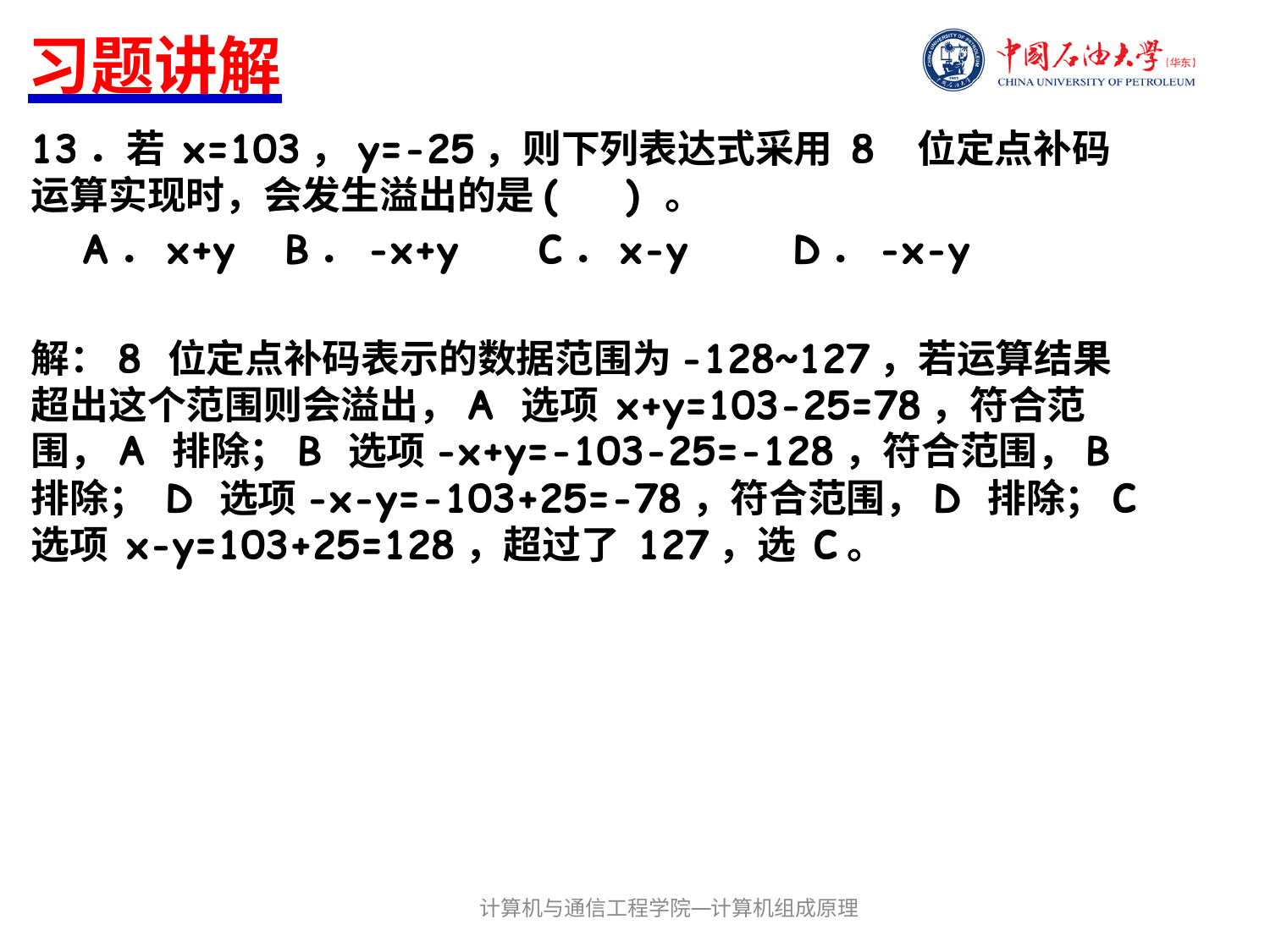

# 习题讲解
13．若 x=103，y=-25，则下列表达式采用 8  位定点补码运算实现时，会发生溢出的是(    ) 。
   A．x+y	B．-x+y	C．x-y	D．-x-y

解：8 位定点补码表示的数据范围为-128~127，若运算结果超出这个范围则会溢出，A 选项 x+y=103-25=78，符合范围，A 排除；B 选项-x+y=-103-25=-128，符合范围，B 排除； D 选项-x-y=-103+25=-78，符合范围，D 排除；C 选项 x-y=103+25=128，超过了 127，选 C。

计算机与通信工程学院—计算机组成原理
54